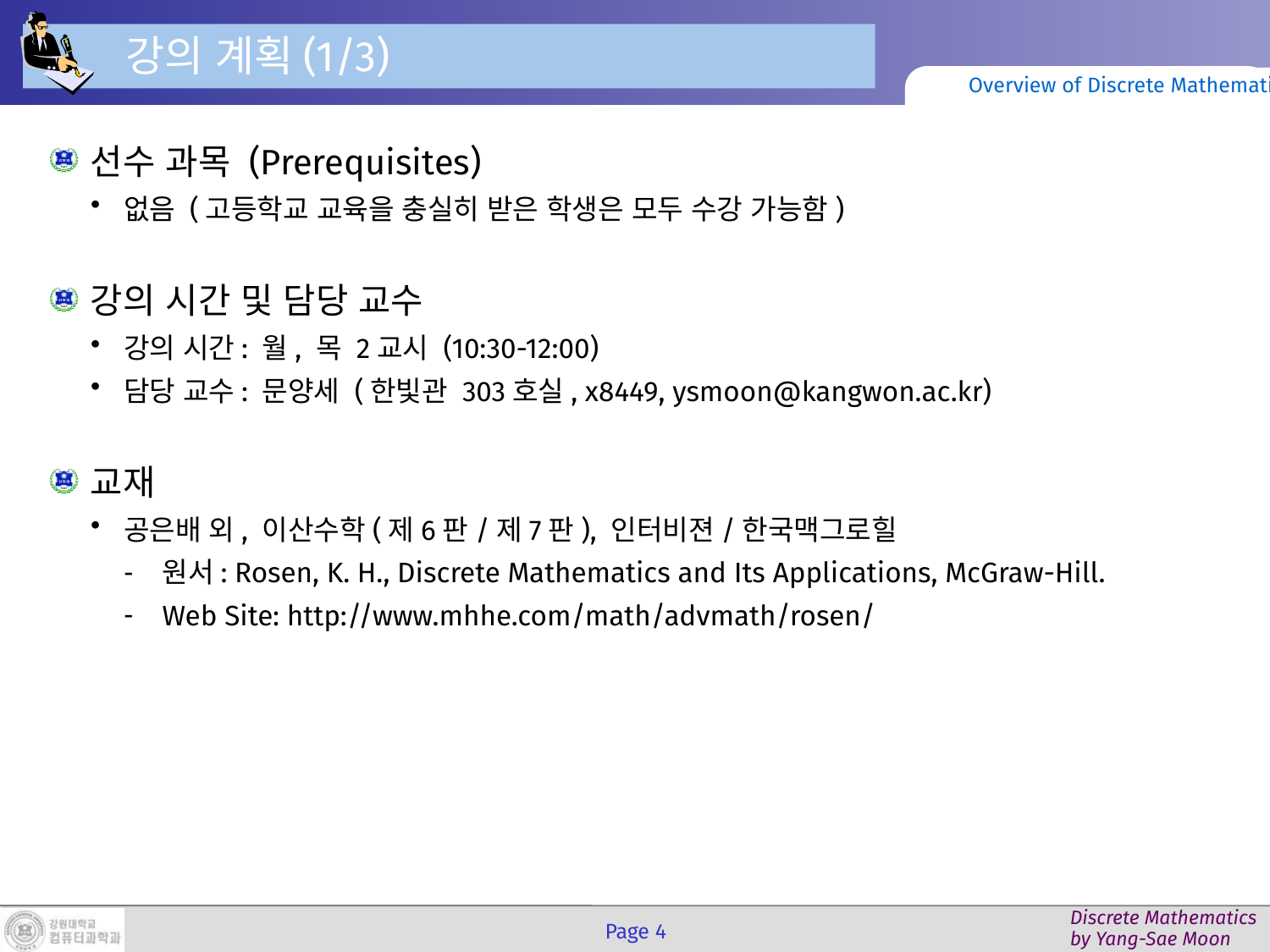

강의 계획(1/3)
Overview of Discrete Mathematics
선수 과목 (Prerequisites)
없음 (고등학교 교육을 충실히 받은 학생은 모두 수강 가능함)

강의 시간 및 담당 교수
강의 시간: 월, 목 2교시 (10:30-12:00)
담당 교수: 문양세 (한빛관 303호실, x8449, ysmoon@kangwon.ac.kr)

교재
공은배 외, 이산수학(제6판/제7판), 인터비젼/한국맥그로힐
원서: Rosen, K. H., Discrete Mathematics and Its Applications, McGraw-Hill.
Web Site: http://www.mhhe.com/math/advmath/rosen/
Page 4